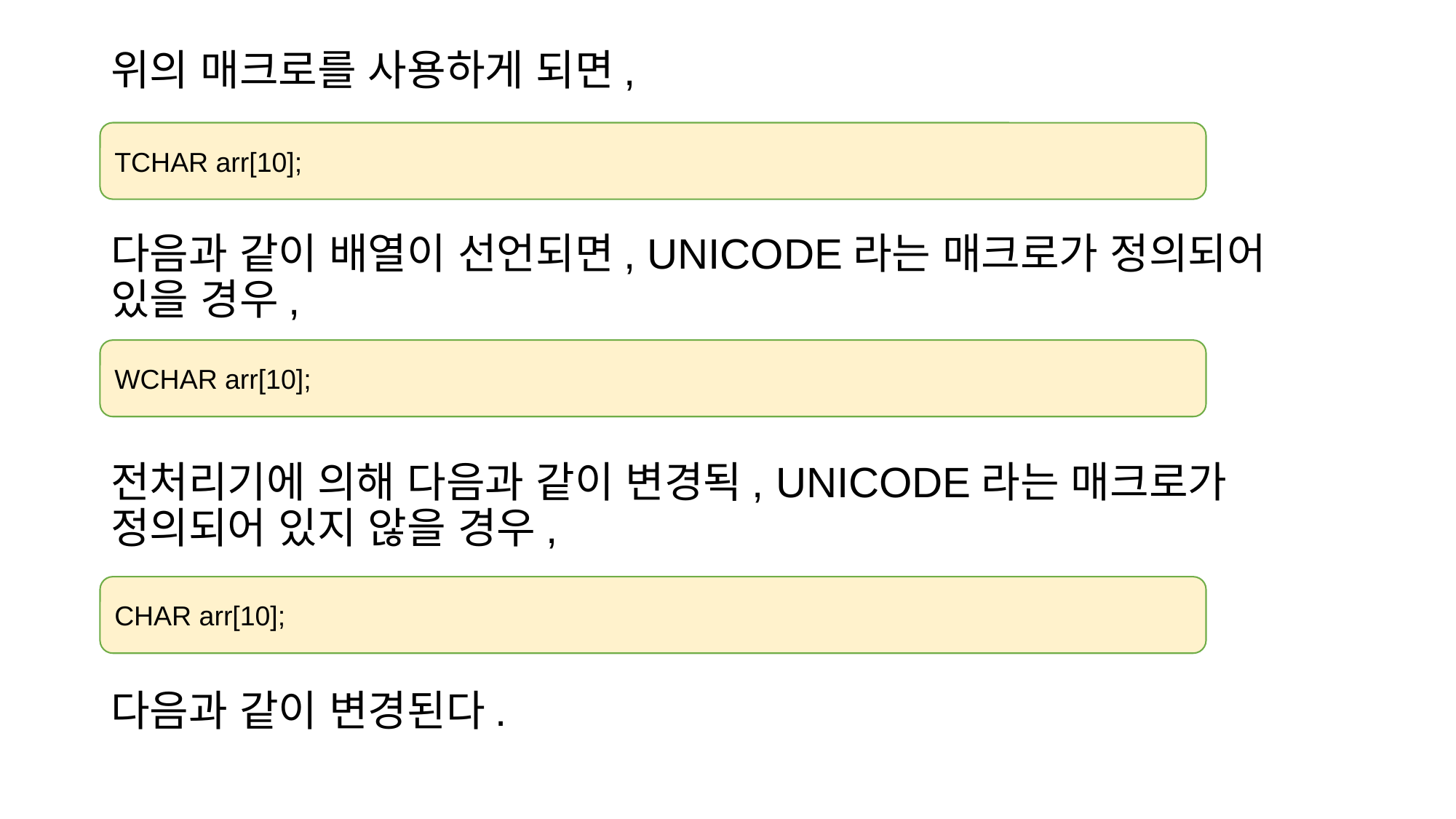

위의 매크로를 사용하게 되면,

다음과 같이 배열이 선언되면, UNICODE라는 매크로가 정의되어 있을 경우,

전처리기에 의해 다음과 같이 변경됙, UNICODE라는 매크로가 정의되어 있지 않을 경우,

다음과 같이 변경된다.

TCHAR arr[10];
WCHAR arr[10];
CHAR arr[10];